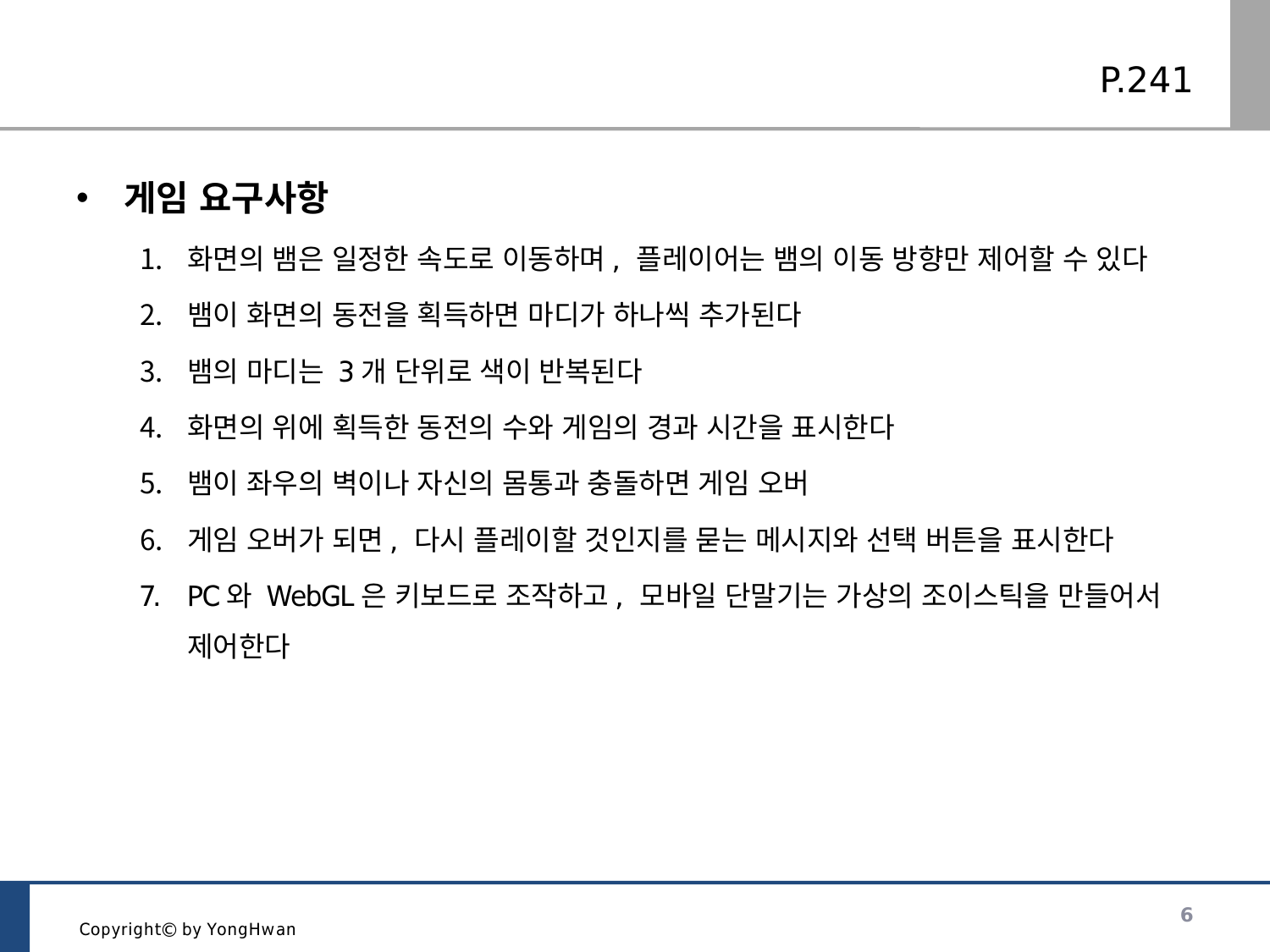

# P.241
게임 요구사항
화면의 뱀은 일정한 속도로 이동하며, 플레이어는 뱀의 이동 방향만 제어할 수 있다
뱀이 화면의 동전을 획득하면 마디가 하나씩 추가된다
뱀의 마디는 3개 단위로 색이 반복된다
화면의 위에 획득한 동전의 수와 게임의 경과 시간을 표시한다
뱀이 좌우의 벽이나 자신의 몸통과 충돌하면 게임 오버
게임 오버가 되면, 다시 플레이할 것인지를 묻는 메시지와 선택 버튼을 표시한다
PC와 WebGL은 키보드로 조작하고, 모바일 단말기는 가상의 조이스틱을 만들어서 제어한다
6